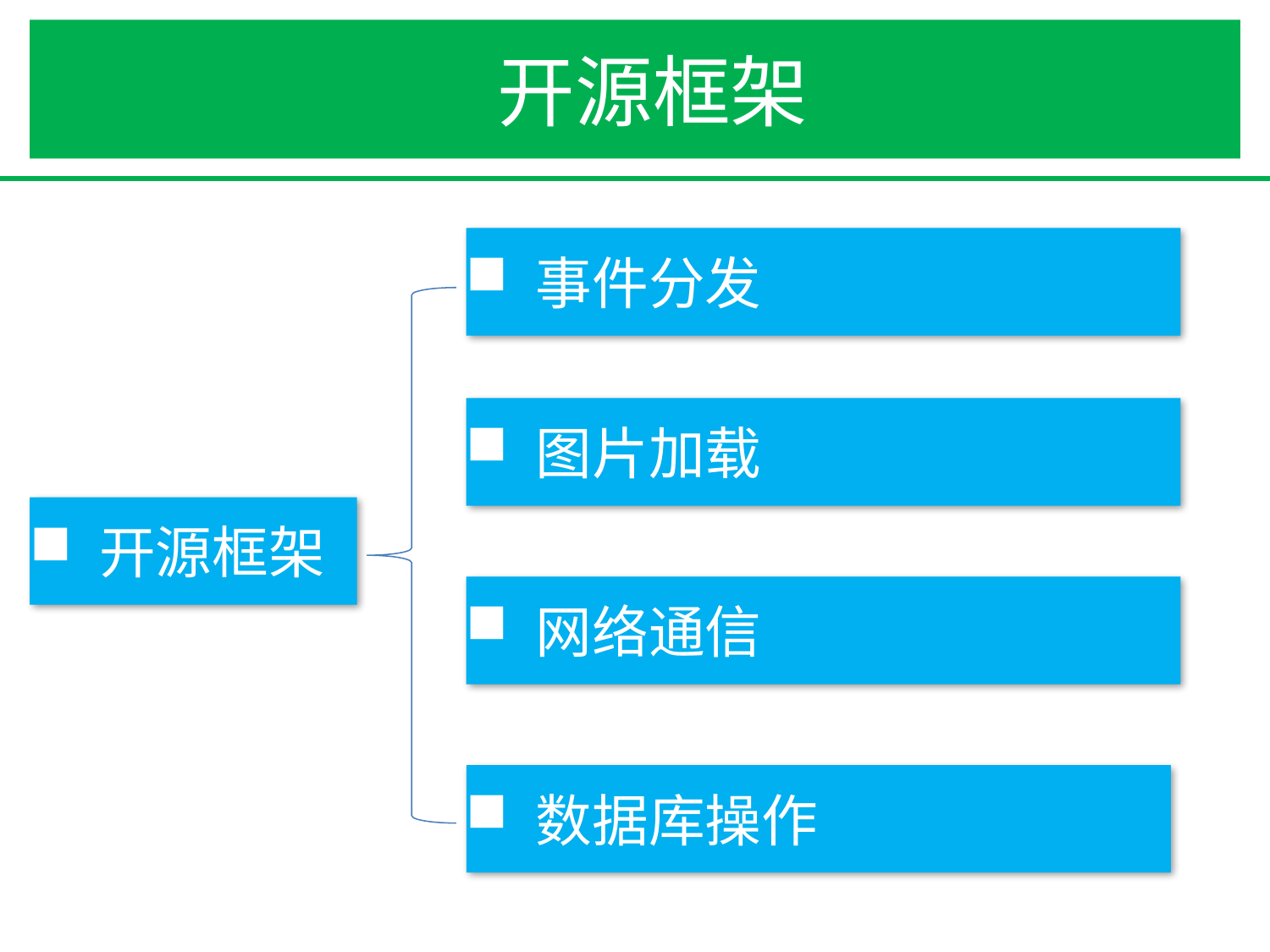

# 开源框架
 事件分发

 图片加载
 开源框架
 网络通信
 数据库操作